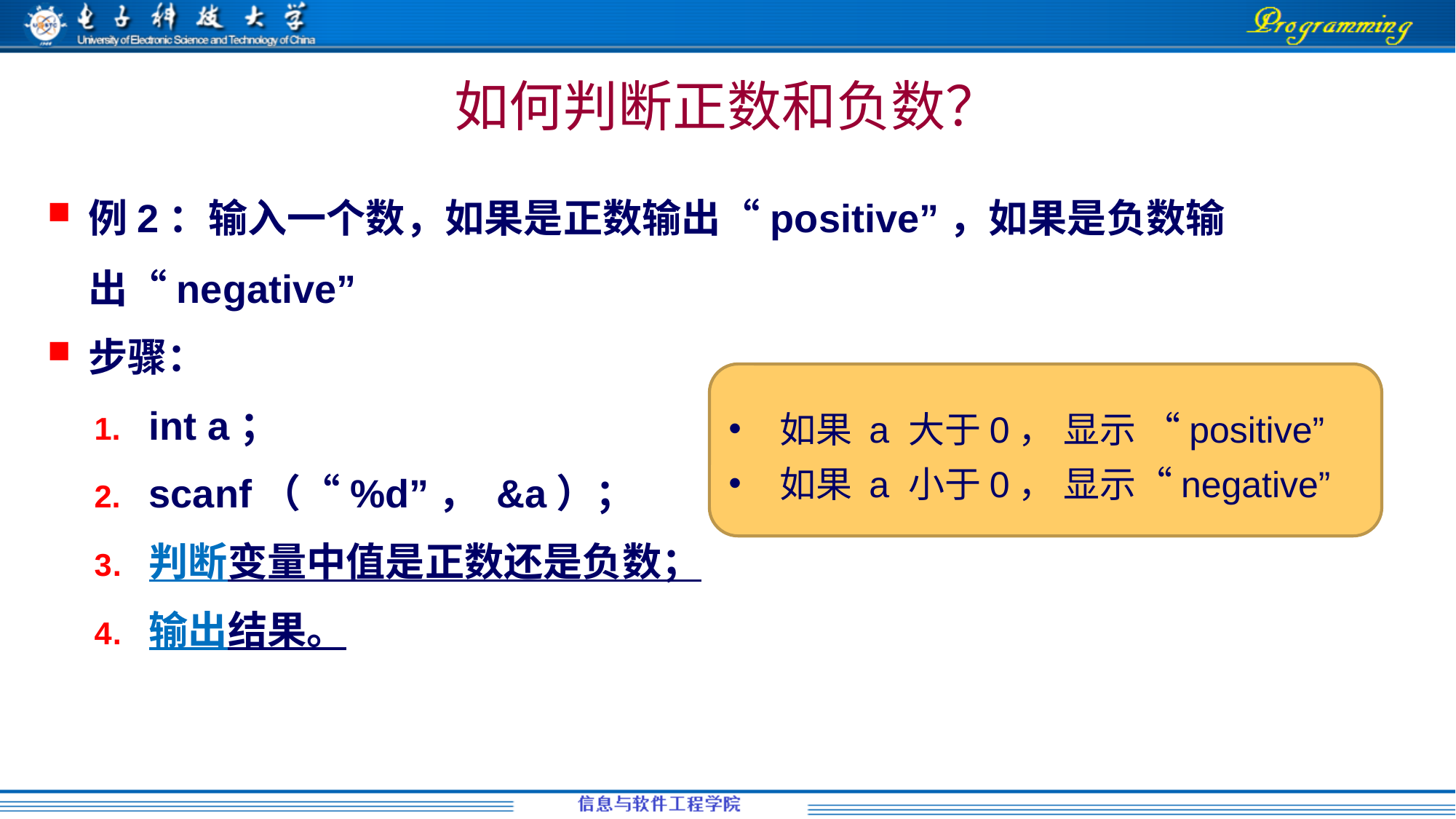

# 如何判断正数和负数？
例2：输入一个数，如果是正数输出“positive”，如果是负数输出“negative”
步骤：
int a；
scanf（“%d”， &a）；
判断变量中值是正数还是负数；
输出结果。

  如果 a 大于0， 显示 “positive”
  如果 a 小于0， 显示“negative”